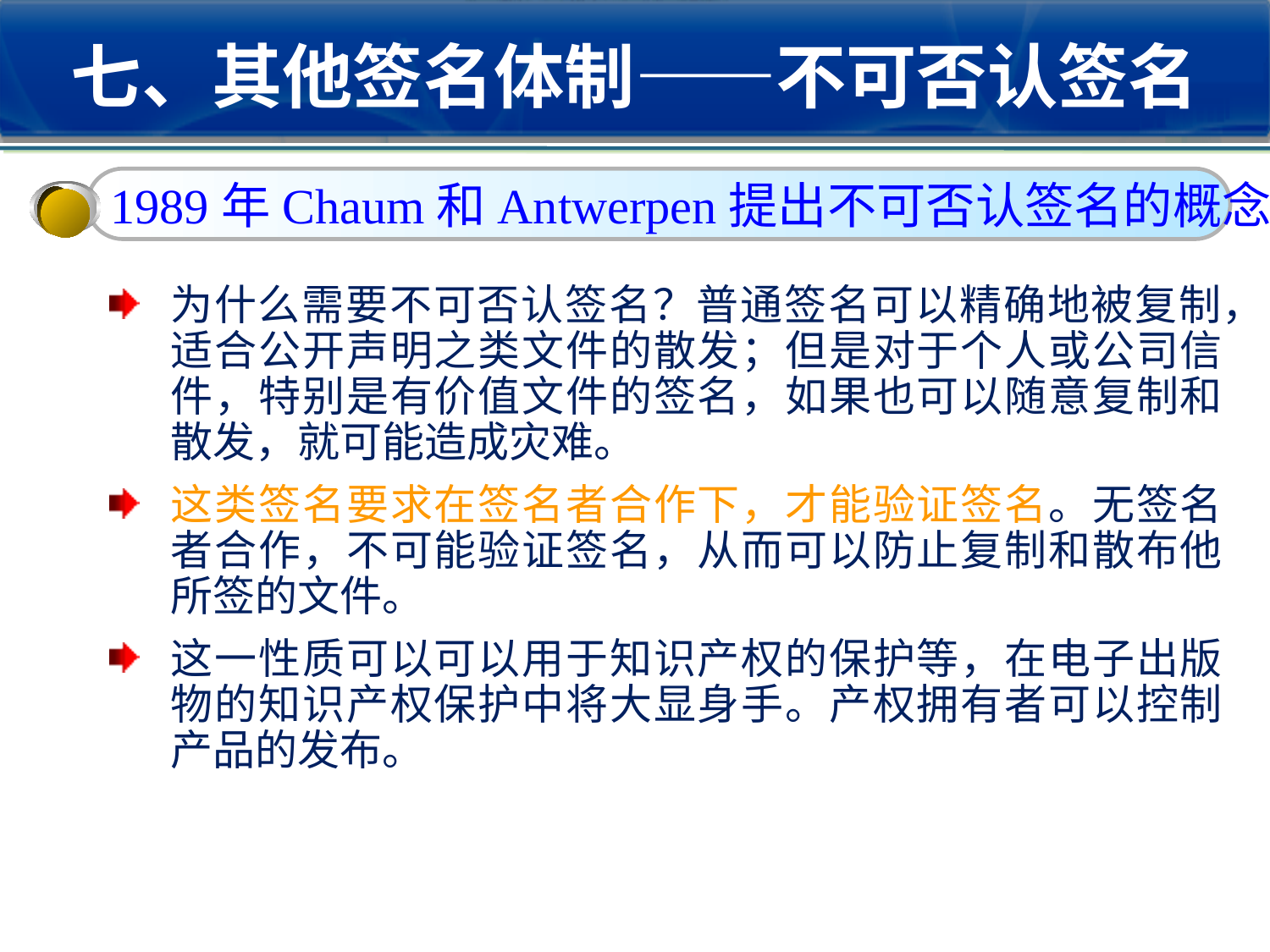

# 七、其他签名体制——不可否认签名
1989年Chaum和Antwerpen提出不可否认签名的概念

为什么需要不可否认签名？普通签名可以精确地被复制，适合公开声明之类文件的散发；但是对于个人或公司信件，特别是有价值文件的签名，如果也可以随意复制和散发，就可能造成灾难。
这类签名要求在签名者合作下，才能验证签名。无签名者合作，不可能验证签名，从而可以防止复制和散布他所签的文件。
这一性质可以可以用于知识产权的保护等，在电子出版物的知识产权保护中将大显身手。产权拥有者可以控制产品的发布。